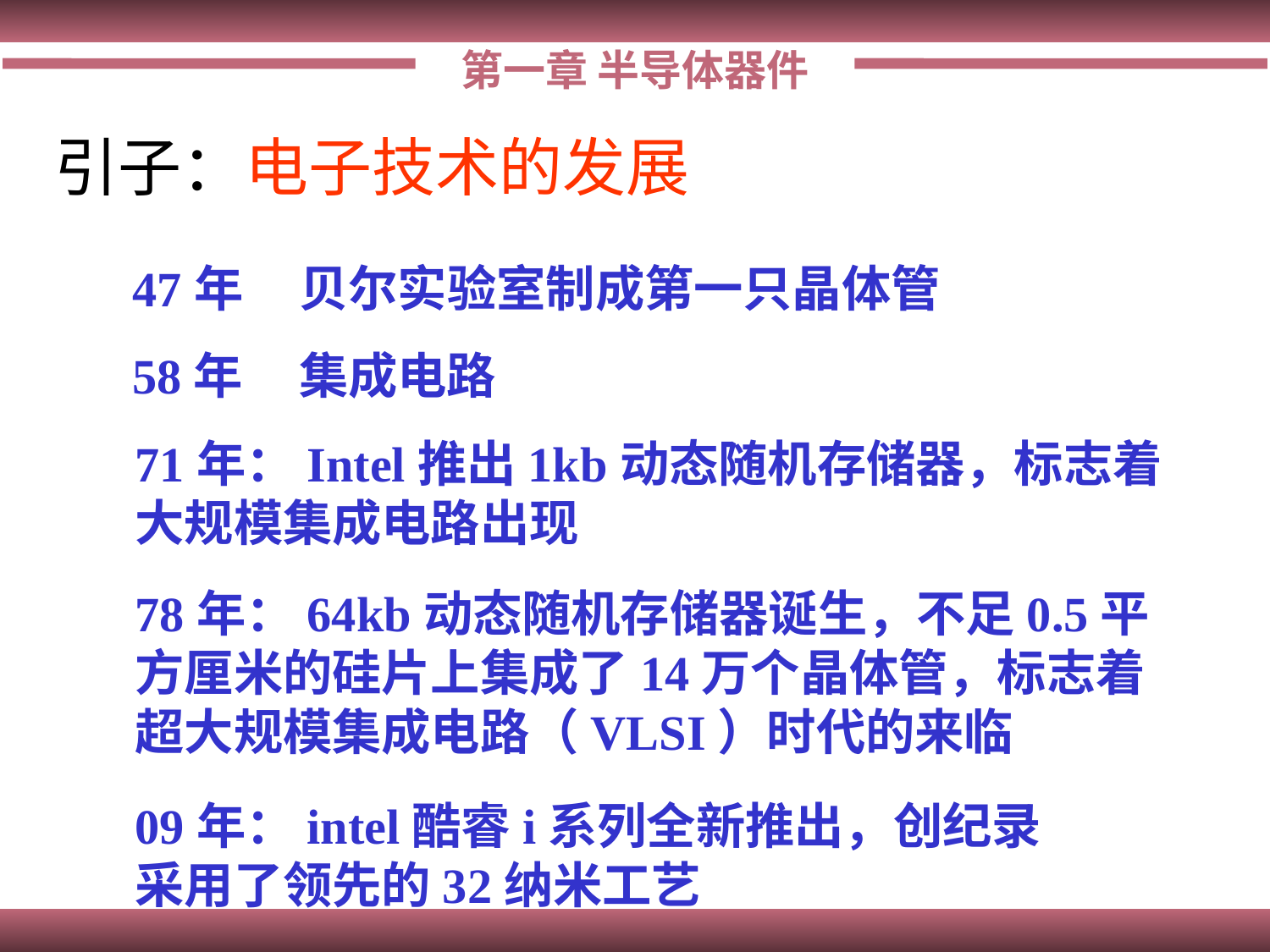

第一章 半导体器件

引子：电子技术的发展
47年     贝尔实验室制成第一只晶体管
58年     集成电路
71年：Intel推出1kb动态随机存储器，标志着大规模集成电路出现
78年：64kb动态随机存储器诞生，不足0.5平方厘米的硅片上集成了14万个晶体管，标志着超大规模集成电路（VLSI）时代的来临
09年：intel酷睿i系列全新推出，创纪录采用了领先的32纳米工艺